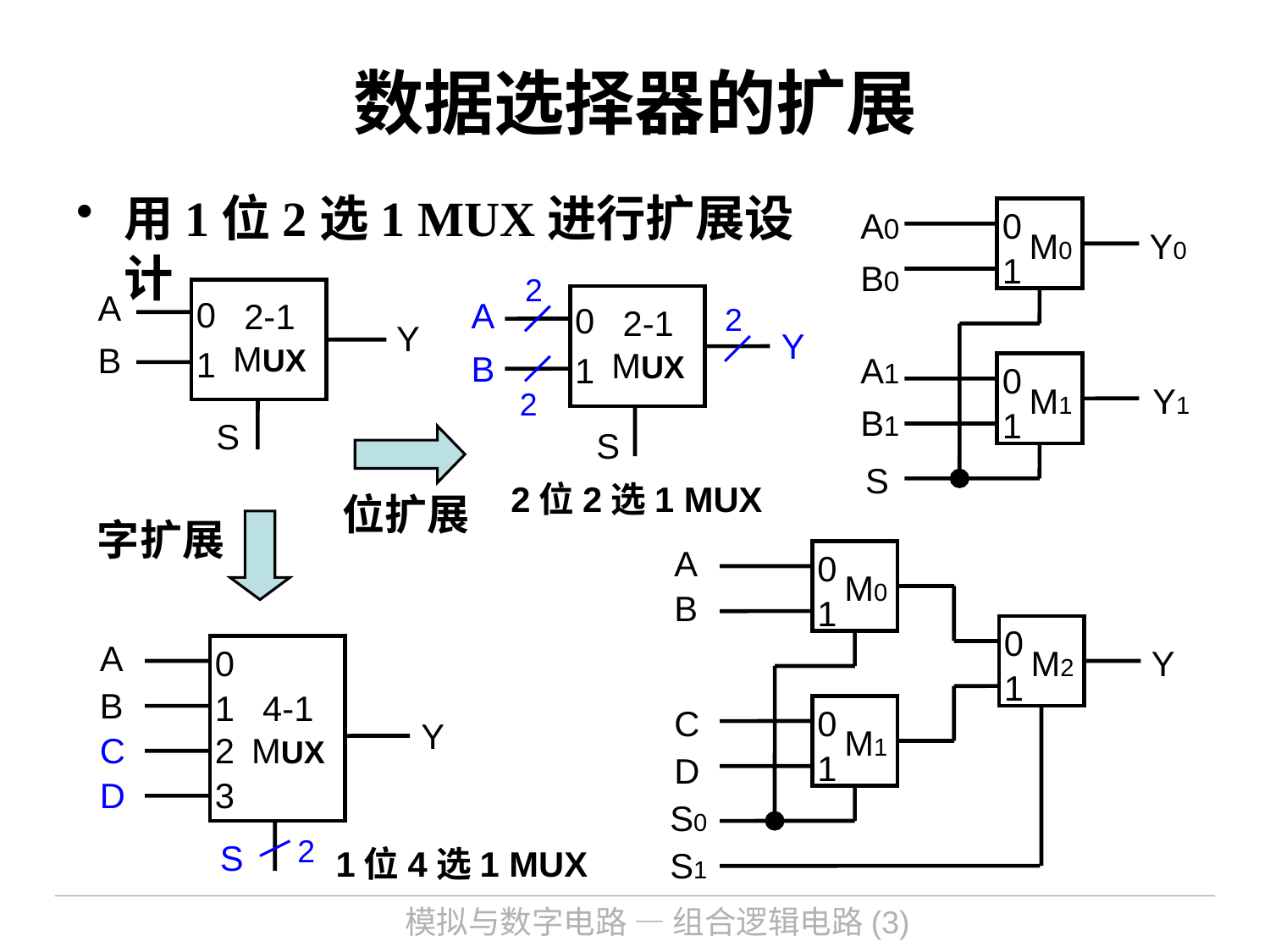

# 数据选择器的扩展
用1位2选1 MUX进行扩展设计

A0
0

M0
Y0

1
B0

A1

0
M1
Y1

B1
1

S

2

A
0
2
2-1
MUX

Y

B
1

2

S
2位2选1 MUX

A
0
2-1
MUX

Y
B

1

S

位扩展
字扩展

A

0

M0
B

1

0

M2
Y

1

C
0

M1

1
D

S0

S1

A

0

B
1
4-1
MUX

Y
C
2

D
3

2
1位4选1 MUX
S

模拟与数字电路 — 组合逻辑电路(3)
11